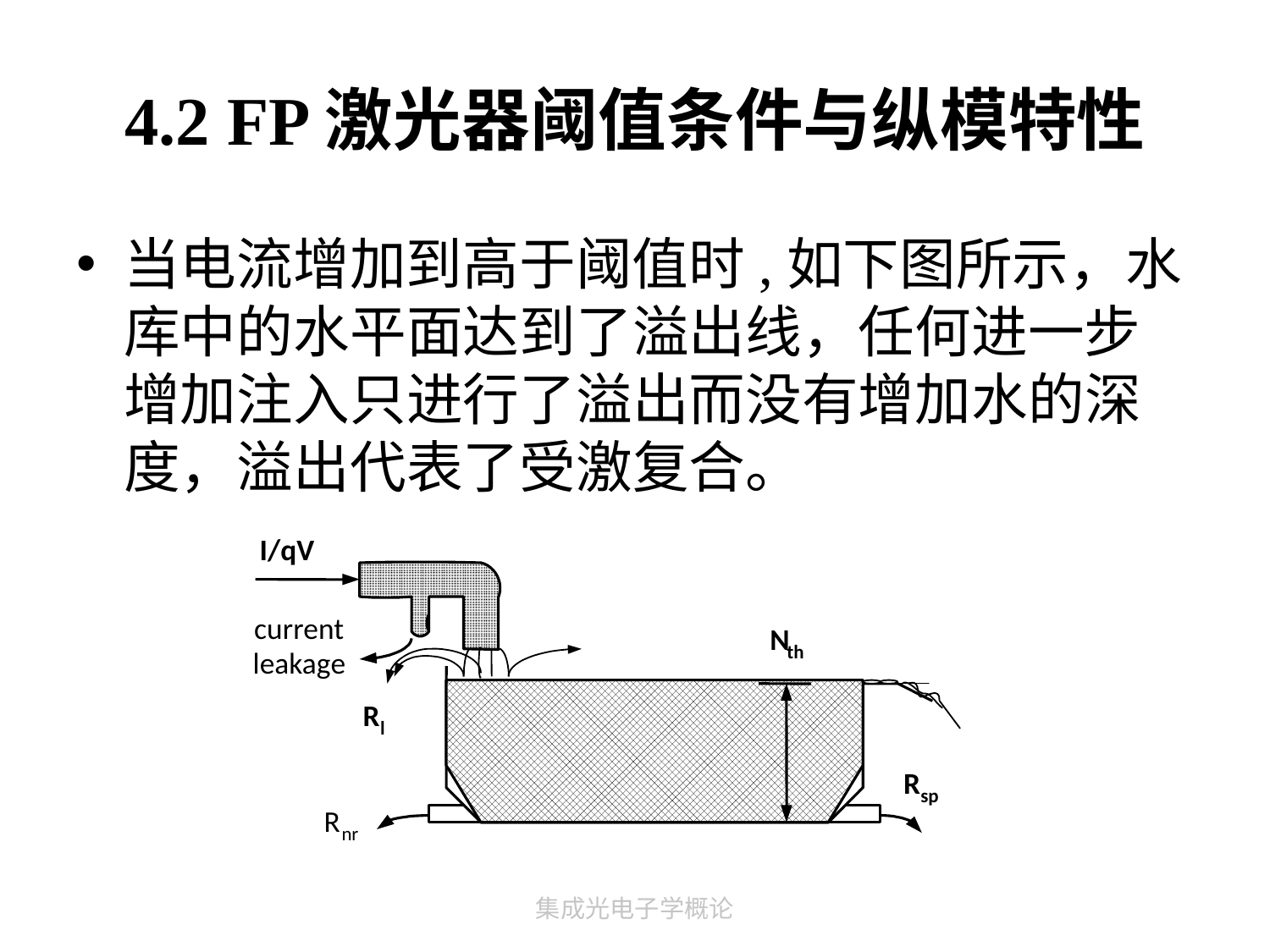

# 4.2 FP激光器阈值条件与纵模特性
当电流增加到高于阈值时,如下图所示，水库中的水平面达到了溢出线，任何进一步增加注入只进行了溢出而没有增加水的深度，溢出代表了受激复合。

  I/qV

current
         N

th
leakage

R

l
R
sp
       R

nr
集成光电子学概论
29